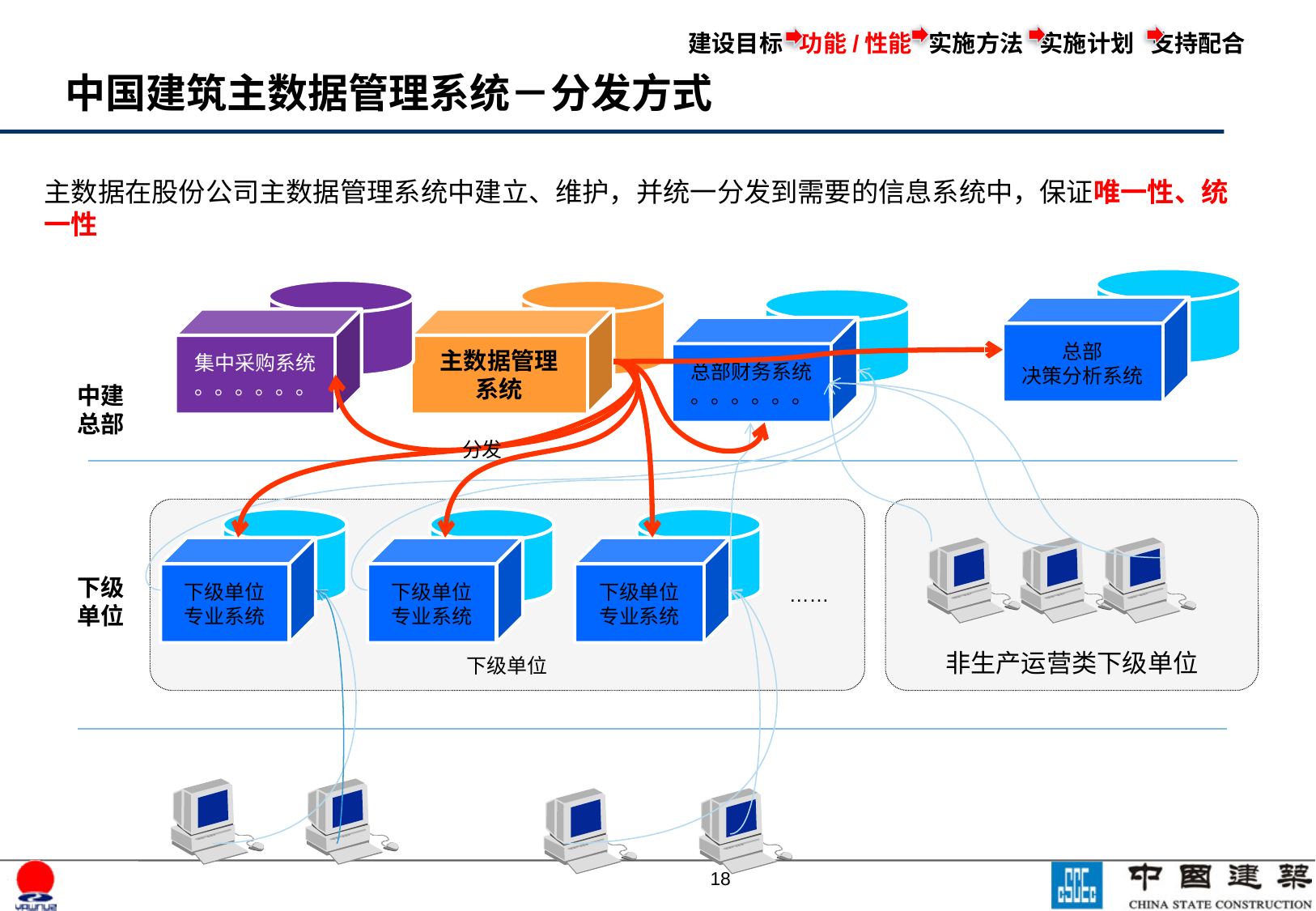

建设目标   功能/性能   实施方法   实施计划   支持配合

中国建筑主数据管理系统－分发方式
主数据在股份公司主数据管理系统中建立、维护，并统一分发到需要的信息系统中，保证唯一性、统一性

总部
决策分析系统
集中采购系统
。。。。。。
主数据管理
系统
总部财务系统
。。。。。。
中建
总部
分发
下级单位
非生产运营类下级单位

下级单位
专业系统
下级单位
专业系统
下级单位
专业系统

下级
单位
……

18